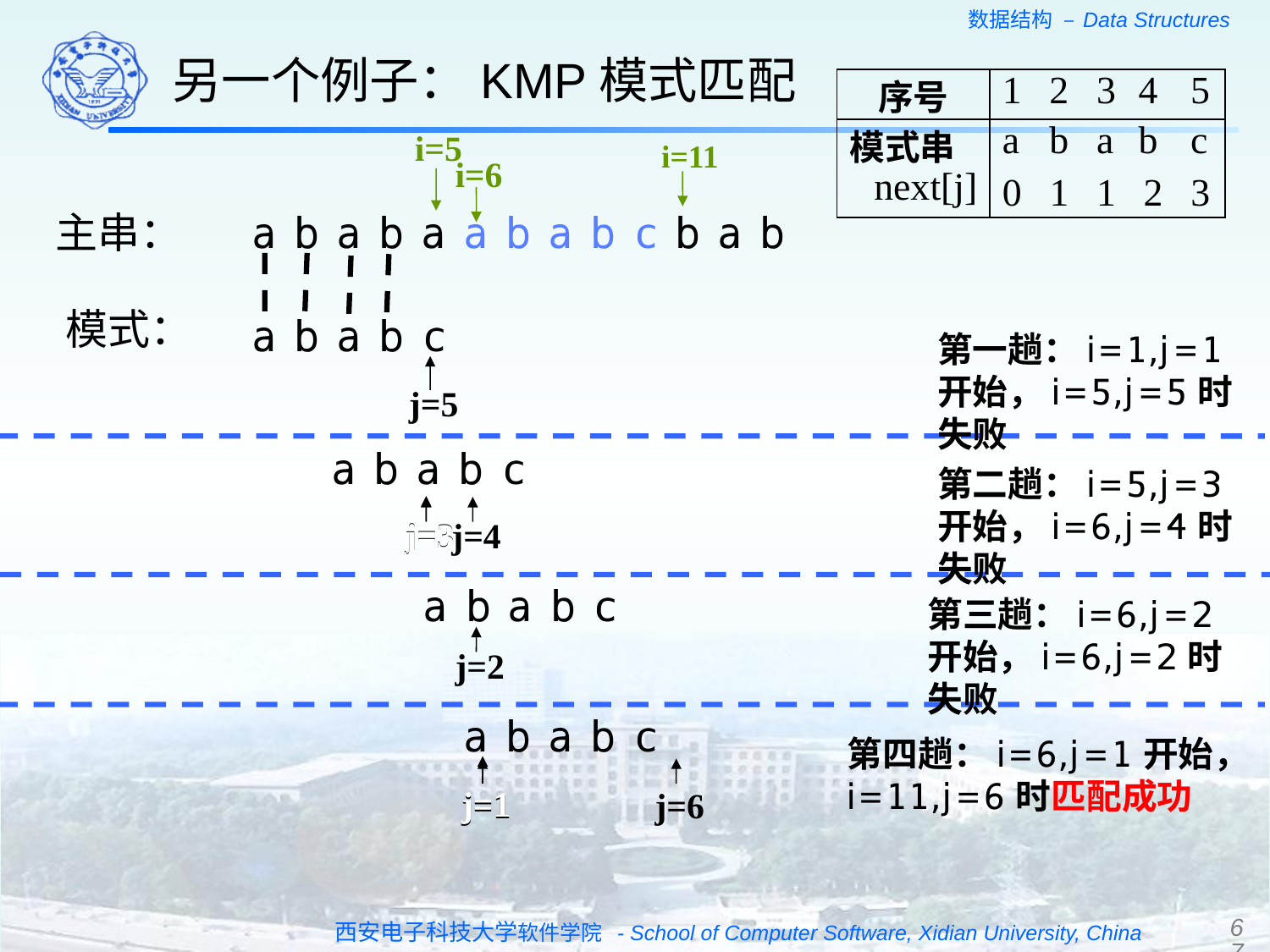

另一个例子：KMP模式匹配
| 序号 | 1 | 2 | 3 | 4 | 5 |
| --- | --- | --- | --- | --- | --- |
| 模式串 | a | b | a | b | c |
| next[j] |  |  |  |  |  |
i=5

i=11

i=6

0
1
1
2
3
主串：
a
b
a
b
a
a
b
a
b
c
b
a
b

模式：
a
b
a
b
c
第一趟：i=1,j=1开始，i=5,j=5时失败

j=5

a
b
a
b
c
第二趟：i=5,j=3开始，i=6,j=4时失败

j=3

j=3

j=4

a
b
a
b
c
第三趟：i=6,j=2开始，i=6,j=2时失败

j=2

a
b
a
b
c
第四趟：i=6,j=1开始，i=11,j=6时匹配成功

j=1

j=1

j=6
67